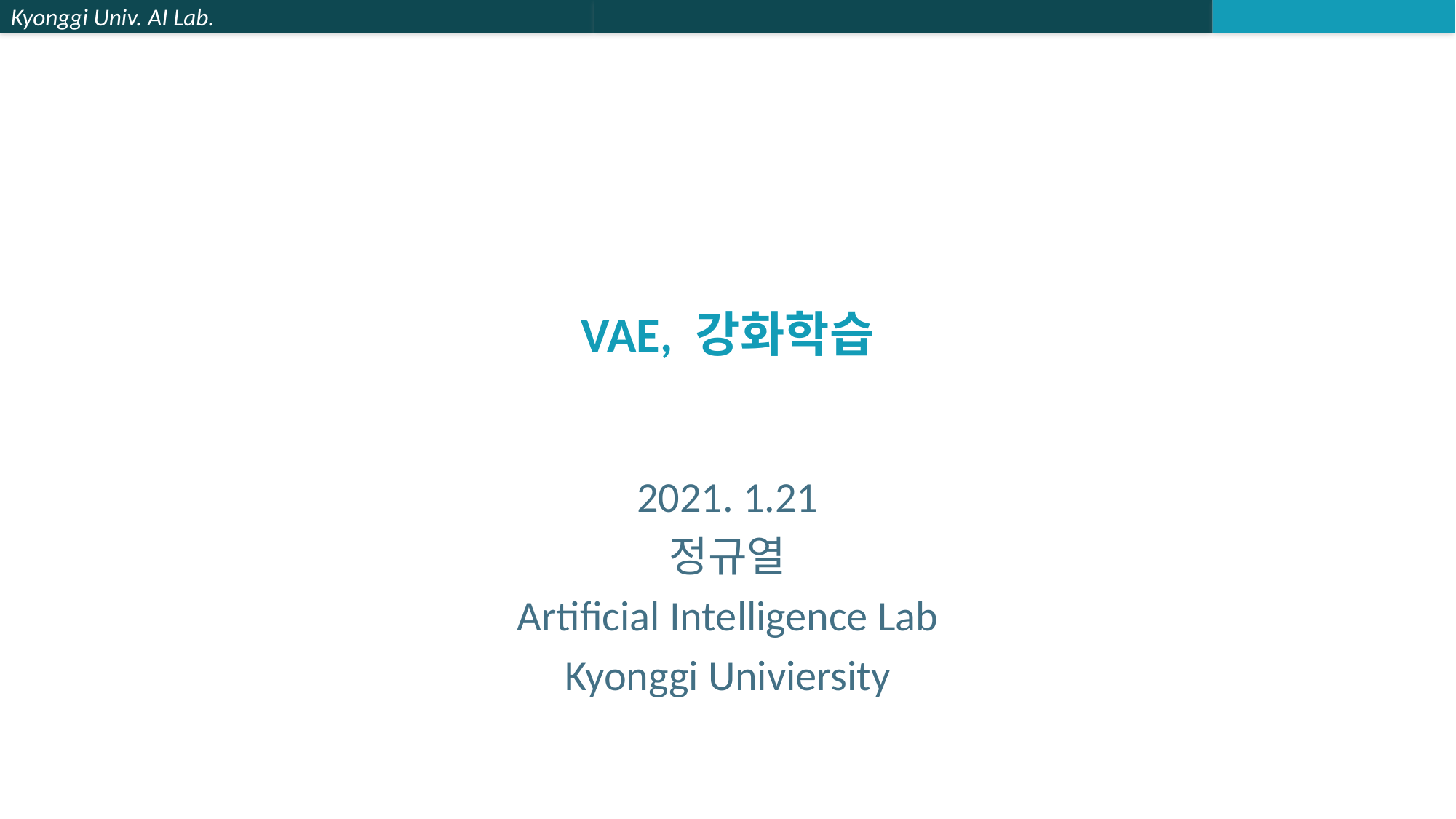

# VAE, 강화학습
2021. 1.21
정규열
Artificial Intelligence Lab
Kyonggi Univiersity